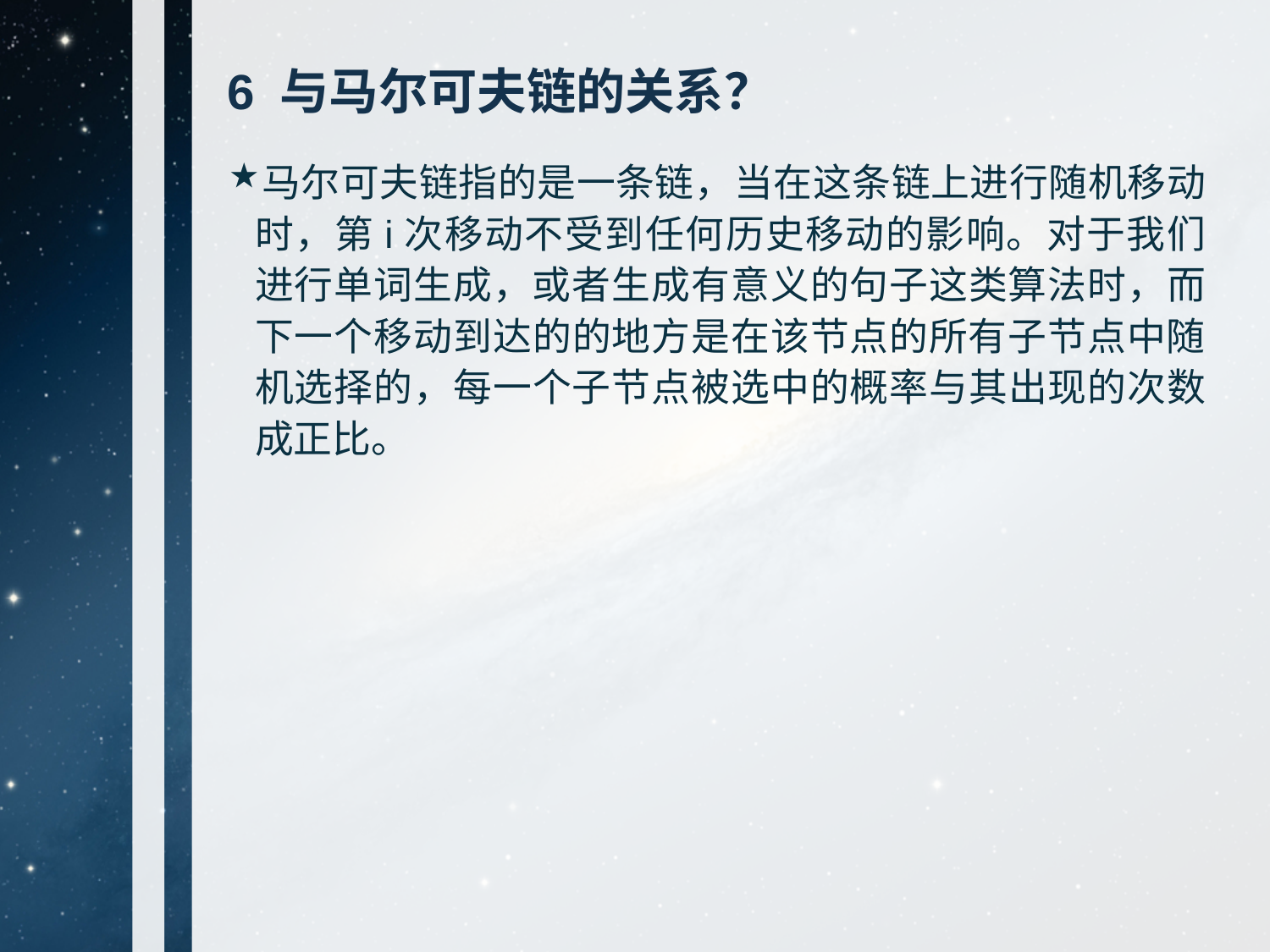

# 6 与马尔可夫链的关系？
马尔可夫链指的是一条链，当在这条链上进行随机移动时，第i次移动不受到任何历史移动的影响。对于我们进行单词生成，或者生成有意义的句子这类算法时，而下一个移动到达的的地方是在该节点的所有子节点中随机选择的，每一个子节点被选中的概率与其出现的次数成正比。